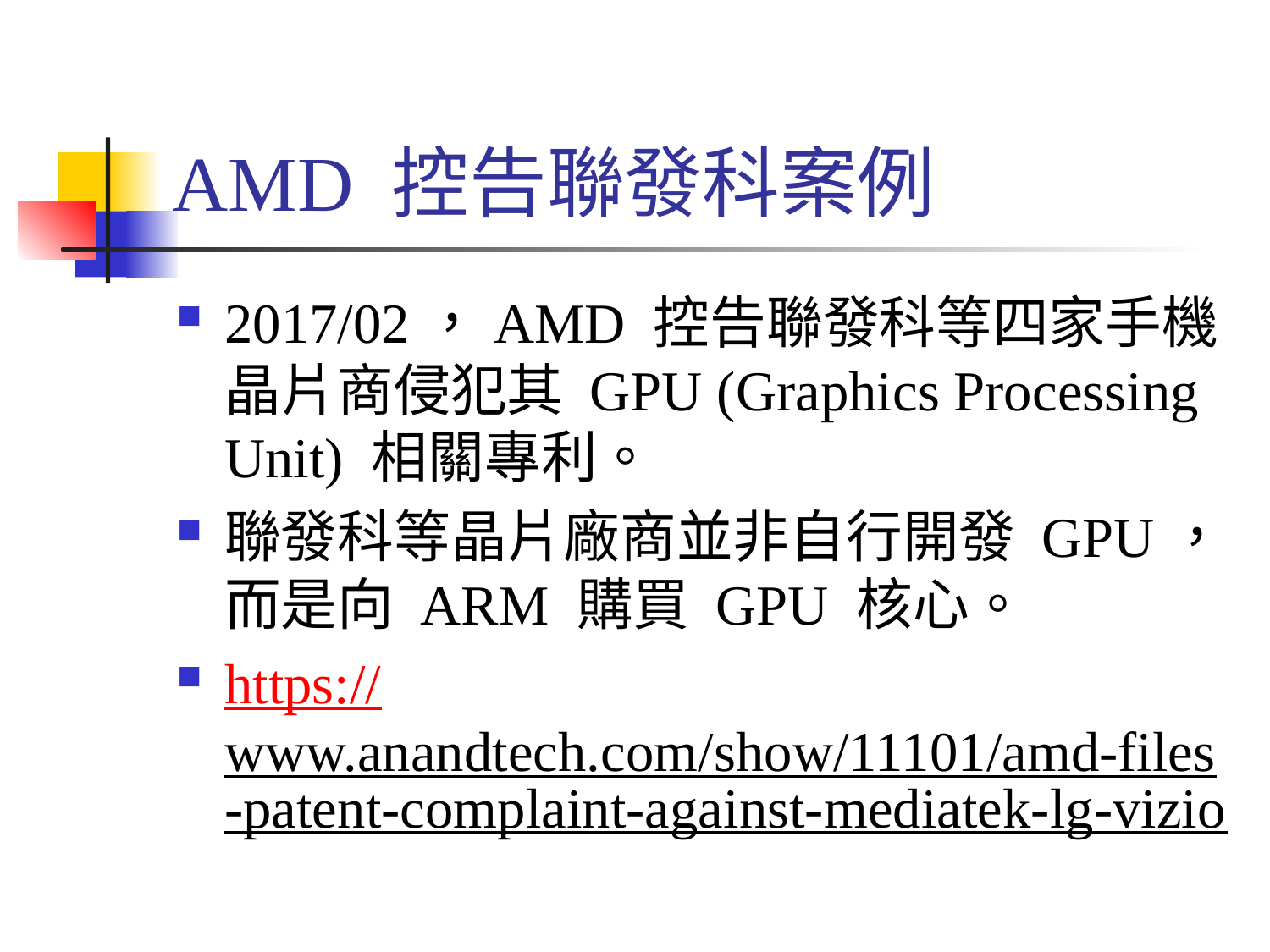

# AMD 控告聯發科案例
2017/02，AMD 控告聯發科等四家手機晶片商侵犯其 GPU (Graphics Processing Unit) 相關專利。
聯發科等晶片廠商並非自行開發 GPU，而是向 ARM 購買 GPU 核心。
https://www.anandtech.com/show/11101/amd-files-patent-complaint-against-mediatek-lg-vizio